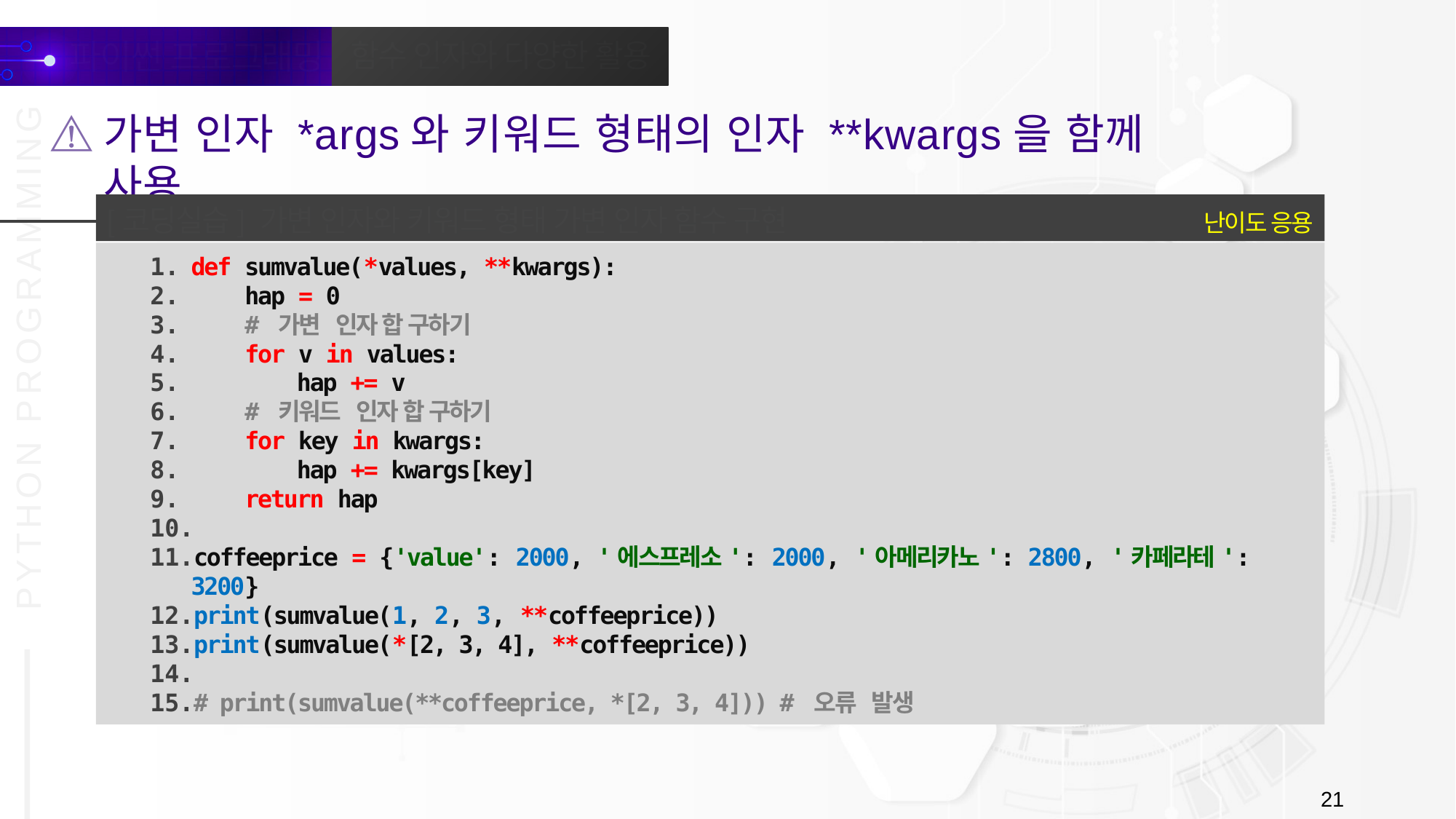

가변 인자 *args와 키워드 형태의 인자 **kwargs을 함께 사용

난이도 응용
[코딩실습] 가변 인자와 키워드 형태 가변 인자 함수 구현
def sumvalue(*values, **kwargs):
    hap = 0
    # 가변 인자 합 구하기
    for v in values:
        hap += v
    # 키워드 인자 합 구하기
    for key in kwargs:
        hap += kwargs[key]
    return hap

coffeeprice = {'value': 2000, '에스프레소': 2000, '아메리카노': 2800, '카페라테': 3200}
print(sumvalue(1, 2, 3, **coffeeprice))
print(sumvalue(*[2, 3, 4], **coffeeprice))

# print(sumvalue(**coffeeprice, *[2, 3, 4])) # 오류 발생
21